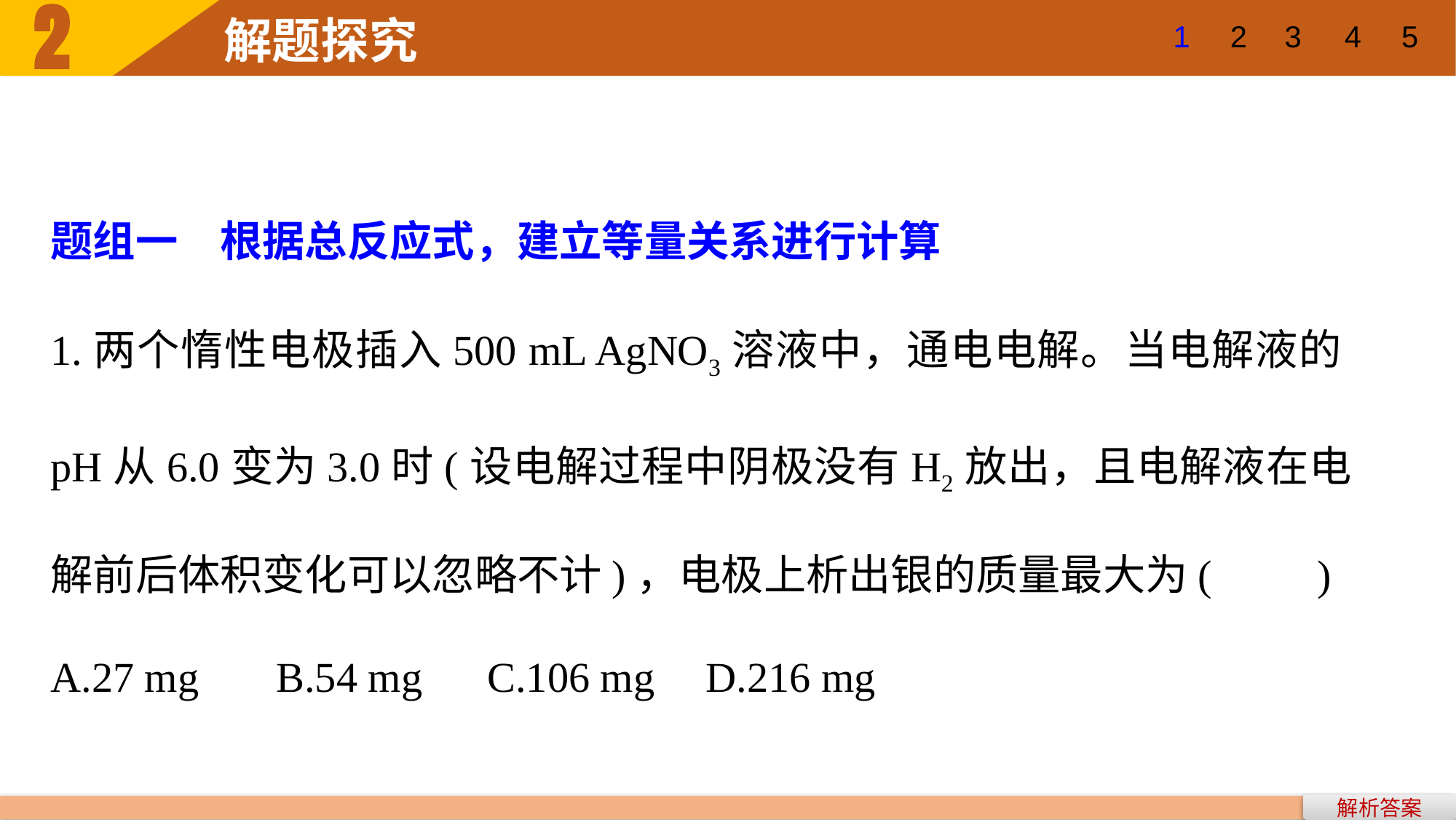

2

1
2
3
4
5
解题探究
题组一　根据总反应式，建立等量关系进行计算
1.两个惰性电极插入500 mL AgNO3溶液中，通电电解。当电解液的pH从6.0变为3.0时(设电解过程中阴极没有H2放出，且电解液在电解前后体积变化可以忽略不计)，电极上析出银的质量最大为(　　)
A.27 mg  	B.54 mg  	C.106 mg  	D.216 mg
解析答案